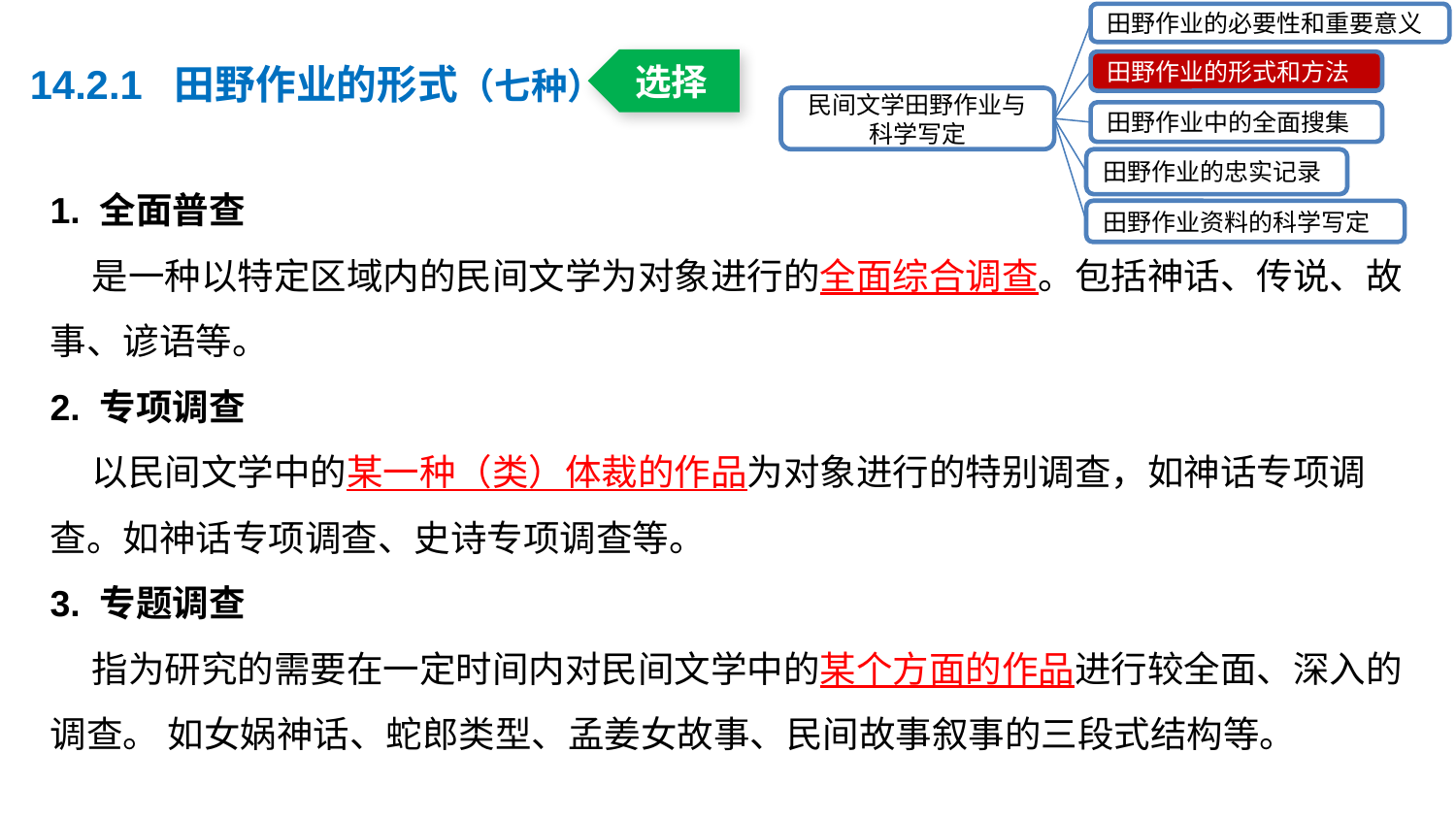

田野作业的必要性和重要意义
田野作业的形式和方法
民间文学田野作业与科学写定
田野作业中的全面搜集
田野作业的忠实记录
田野作业资料的科学写定
14.2.1  田野作业的形式（七种）
选择
1. 全面普查
    是一种以特定区域内的民间文学为对象进行的全面综合调查。包括神话、传说、故事、谚语等。
2. 专项调查
    以民间文学中的某一种（类）体裁的作品为对象进行的特别调查，如神话专项调查。如神话专项调查、史诗专项调查等。
3. 专题调查
    指为研究的需要在一定时间内对民间文学中的某个方面的作品进行较全面、深入的调查。 如女娲神话、蛇郎类型、孟姜女故事、民间故事叙事的三段式结构等。